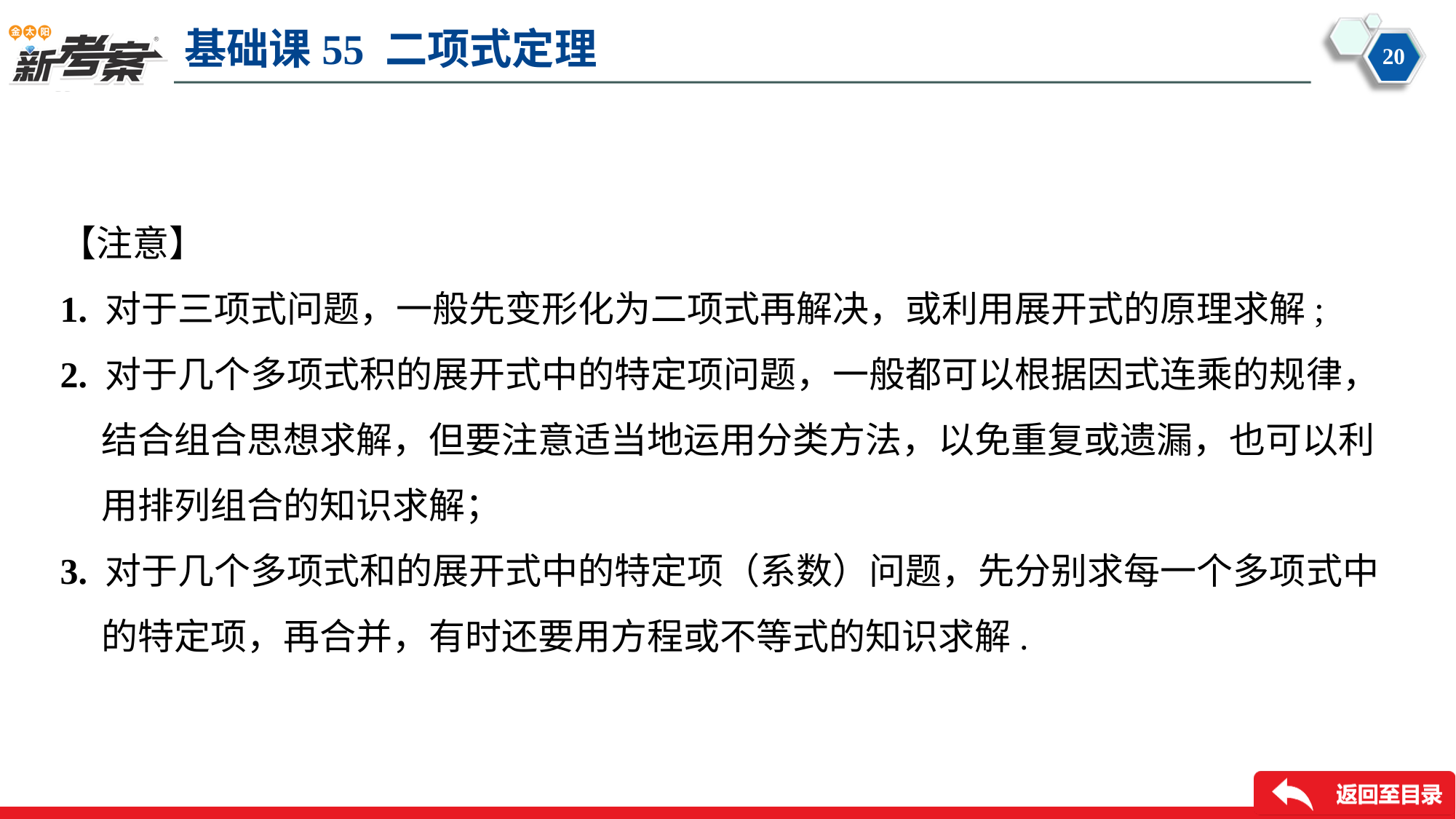

【注意】
1. 对于三项式问题，一般先变形化为二项式再解决，或利用展开式的原理求解;
2. 对于几个多项式积的展开式中的特定项问题，一般都可以根据因式连乘的规律，
    结合组合思想求解，但要注意适当地运用分类方法，以免重复或遗漏，也可以利
    用排列组合的知识求解；
3. 对于几个多项式和的展开式中的特定项（系数）问题，先分别求每一个多项式中
    的特定项，再合并，有时还要用方程或不等式的知识求解.